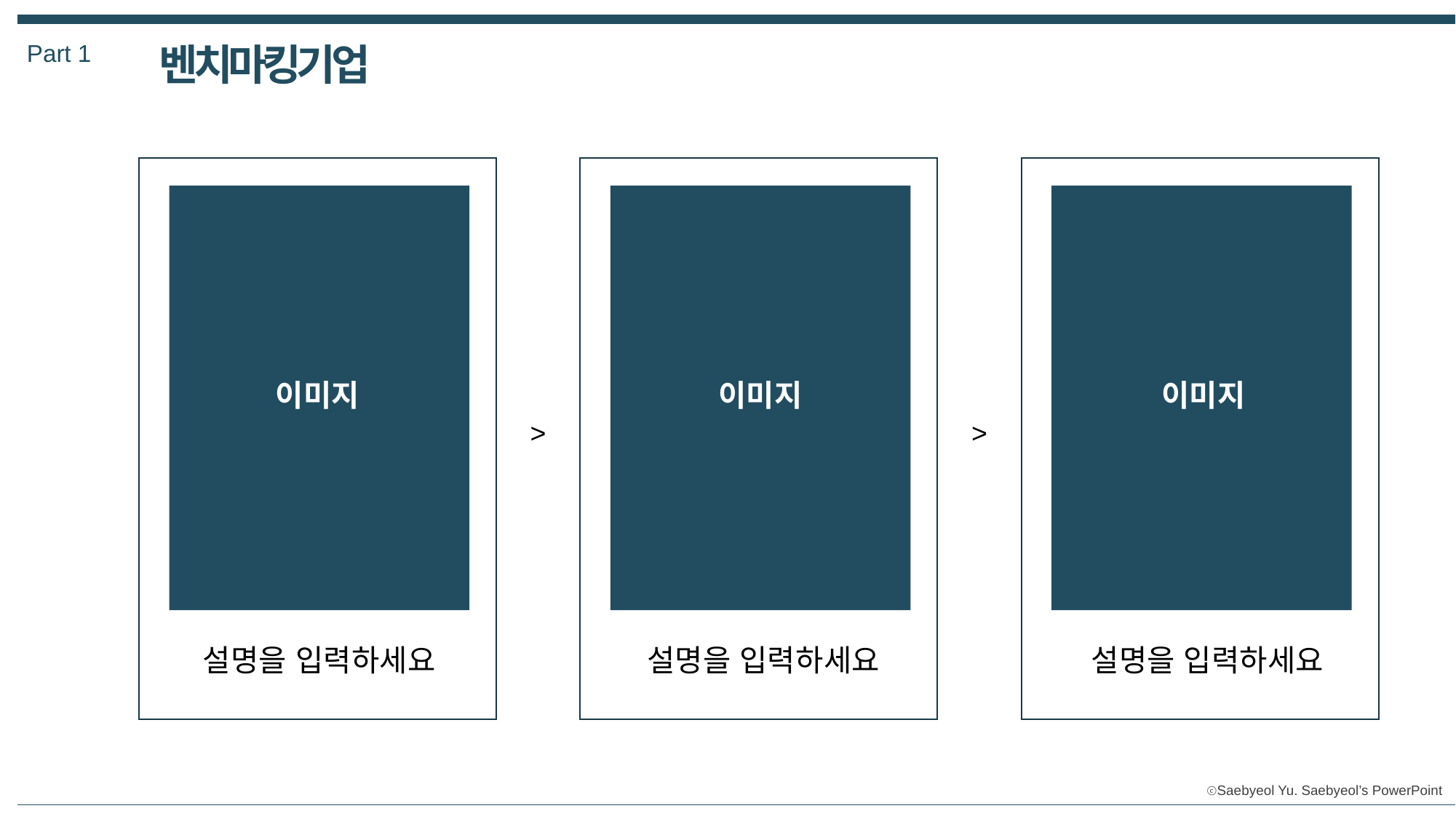

Part 1
벤치마킹기업

이미지
이미지
이미지
>
>
설명을 입력하세요
설명을 입력하세요
설명을 입력하세요